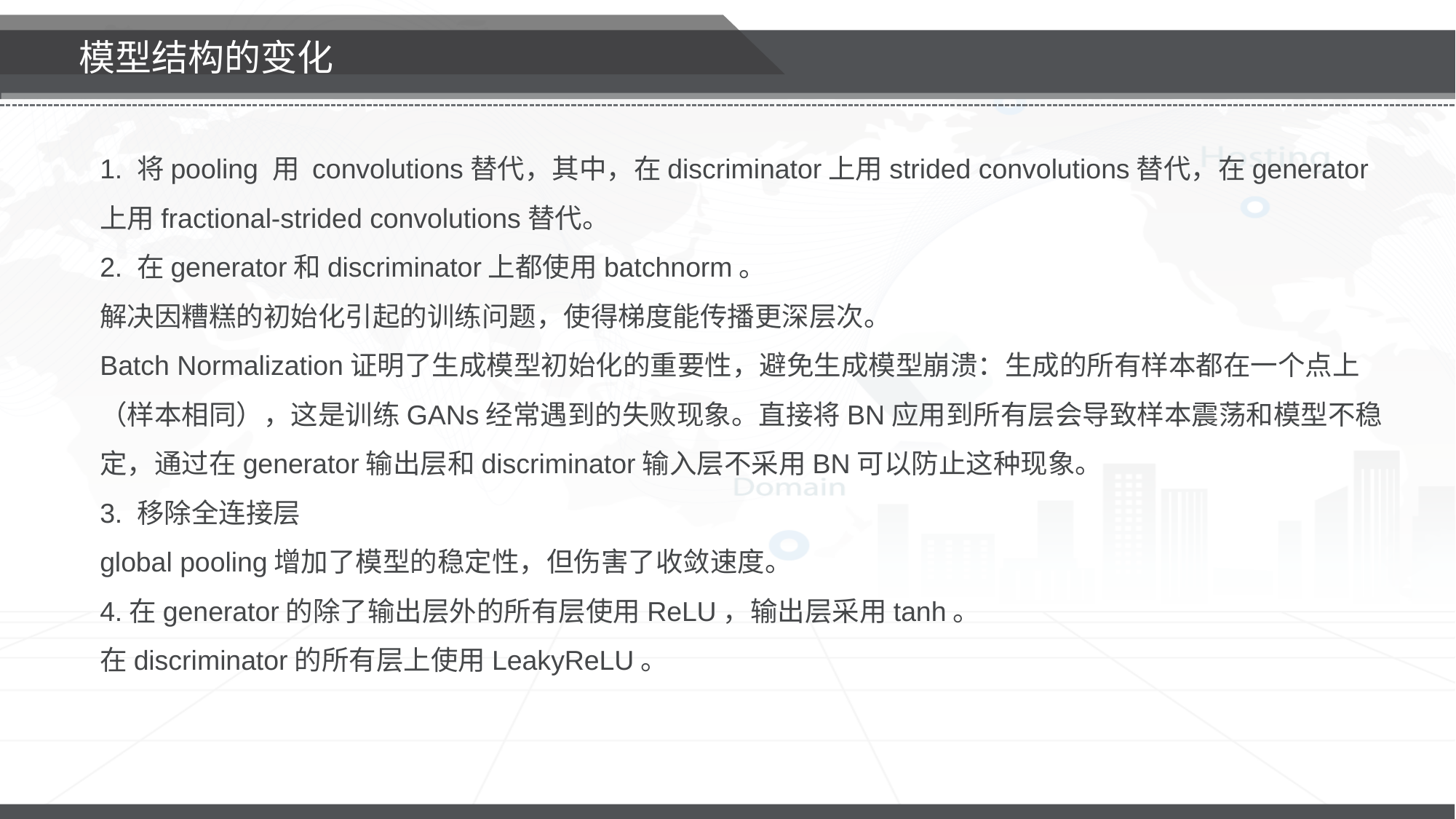

模型结构的变化
1. 将pooling 用 convolutions替代，其中，在discriminator上用strided convolutions替代，在generator上用fractional-strided convolutions替代。
2. 在generator和discriminator上都使用batchnorm。
解决因糟糕的初始化引起的训练问题，使得梯度能传播更深层次。
Batch Normalization证明了生成模型初始化的重要性，避免生成模型崩溃：生成的所有样本都在一个点上（样本相同），这是训练GANs经常遇到的失败现象。直接将BN应用到所有层会导致样本震荡和模型不稳定，通过在generator输出层和discriminator输入层不采用BN可以防止这种现象。
3. 移除全连接层
global pooling增加了模型的稳定性，但伤害了收敛速度。
4.在generator的除了输出层外的所有层使用ReLU，输出层采用tanh。
在discriminator的所有层上使用LeakyReLU。